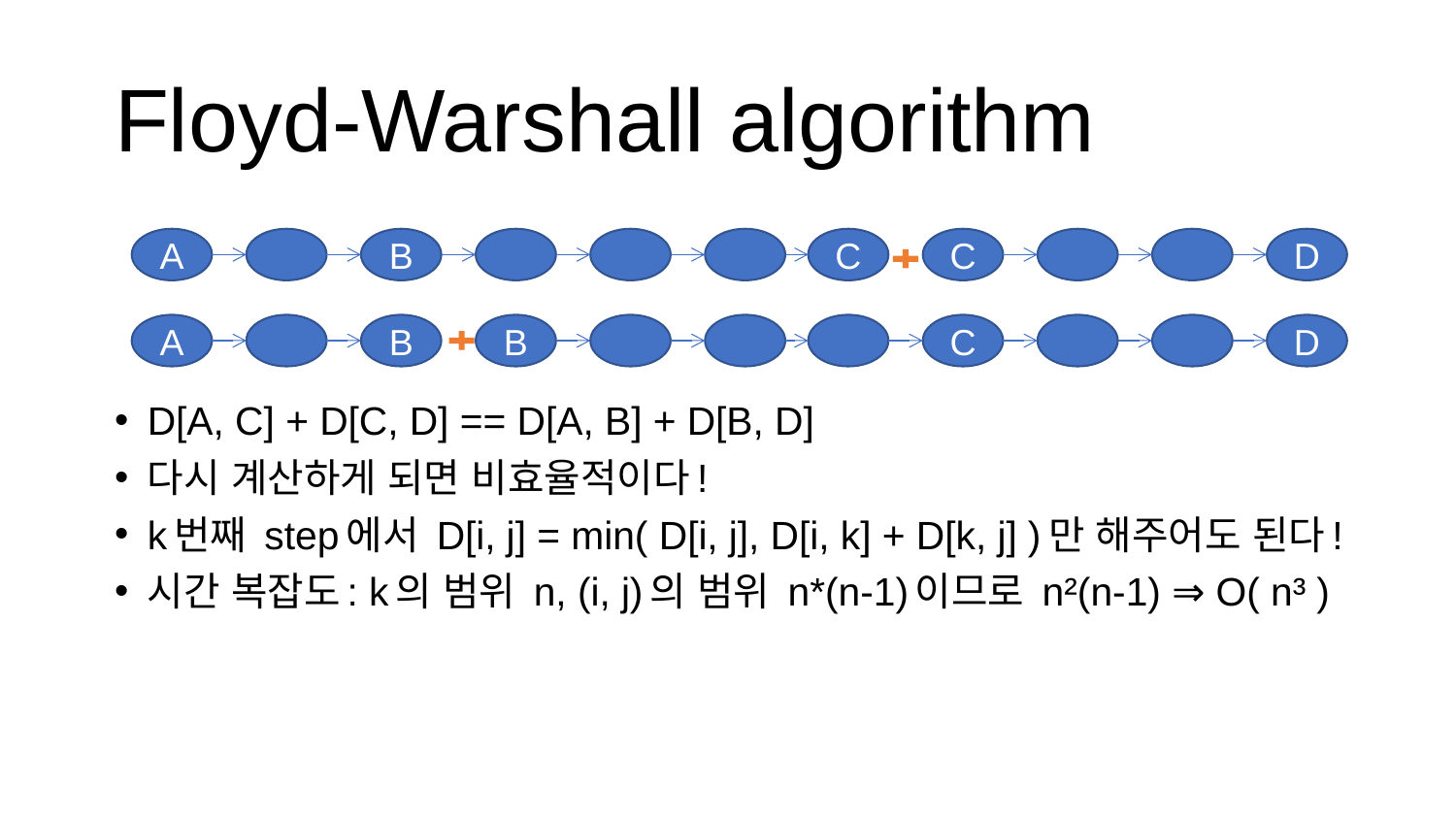

# Floyd-Warshall algorithm

D[A, C] + D[C, D] == D[A, B] + D[B, D]
다시 계산하게 되면 비효율적이다!
k번째 step에서 D[i, j] = min( D[i, j], D[i, k] + D[k, j] )만 해주어도 된다!
시간 복잡도: k의 범위 n, (i, j)의 범위 n*(n-1)이므로 n²(n-1) ⇒ O( n³ )
A

B

C
C

D

A

B
B

C

D